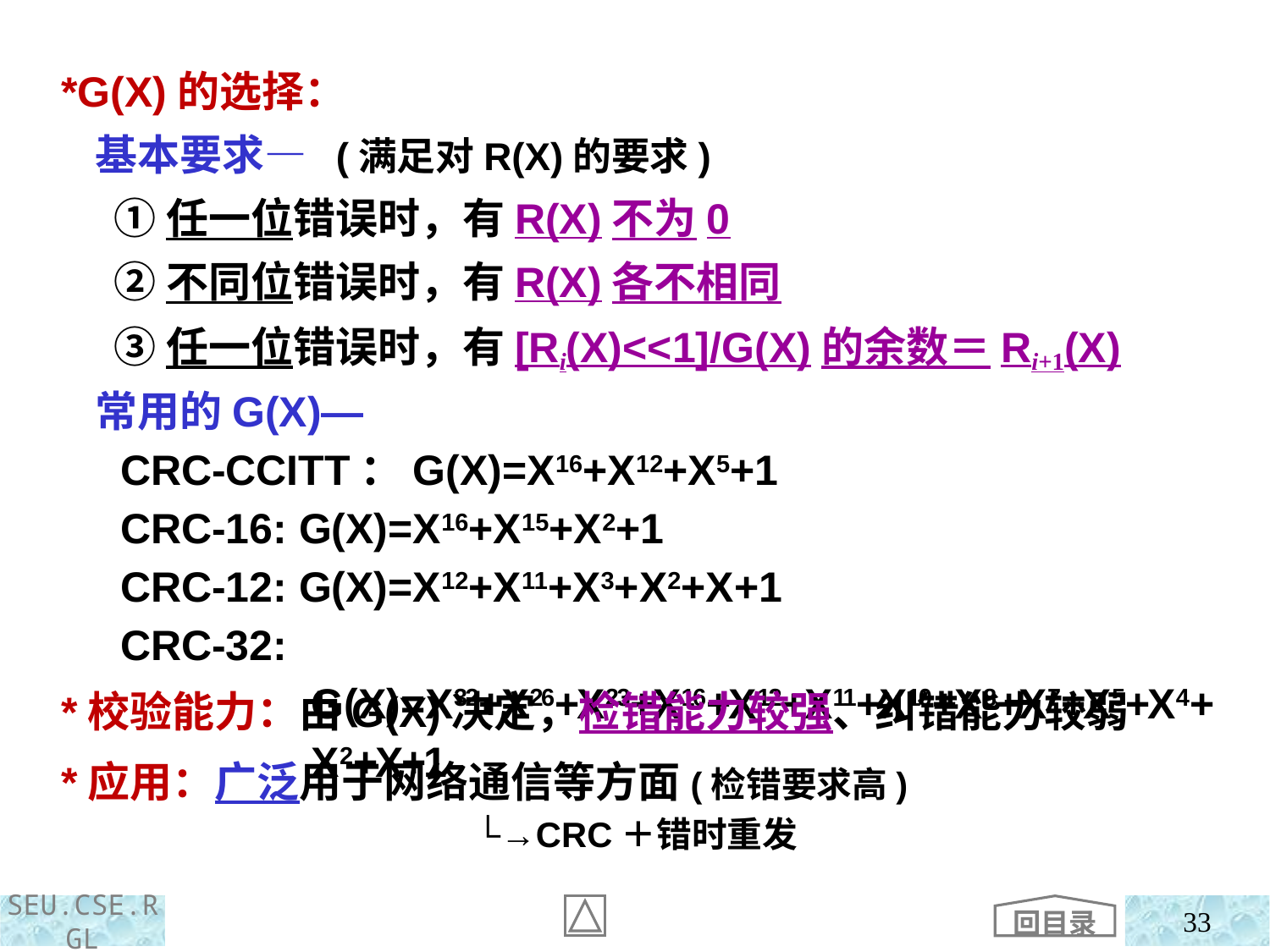

*G(X)的选择：
     基本要求—  (满足对R(X)的要求)
        ①任一位错误时，有R(X)不为0
        ②不同位错误时，有R(X)各不相同
        ③任一位错误时，有[Ri(X)<<1]/G(X)的余数＝Ri+1(X)
     常用的G(X)—
       CRC-CCITT：G(X)=X16+X12+X5+1
       CRC-16: G(X)=X16+X15+X2+1
       CRC-12: G(X)=X12+X11+X3+X2+X+1
       CRC-32: G(X)=X32+X26+X23+X16+X12+X11+X10+X8+X7+X5+X4+X2+X+1
  *校验能力：由G(X)决定，检错能力较强、纠错能力较弱
  *应用：广泛用于网络通信等方面(检错要求高)
                                             └→CRC＋错时重发
回目录
33